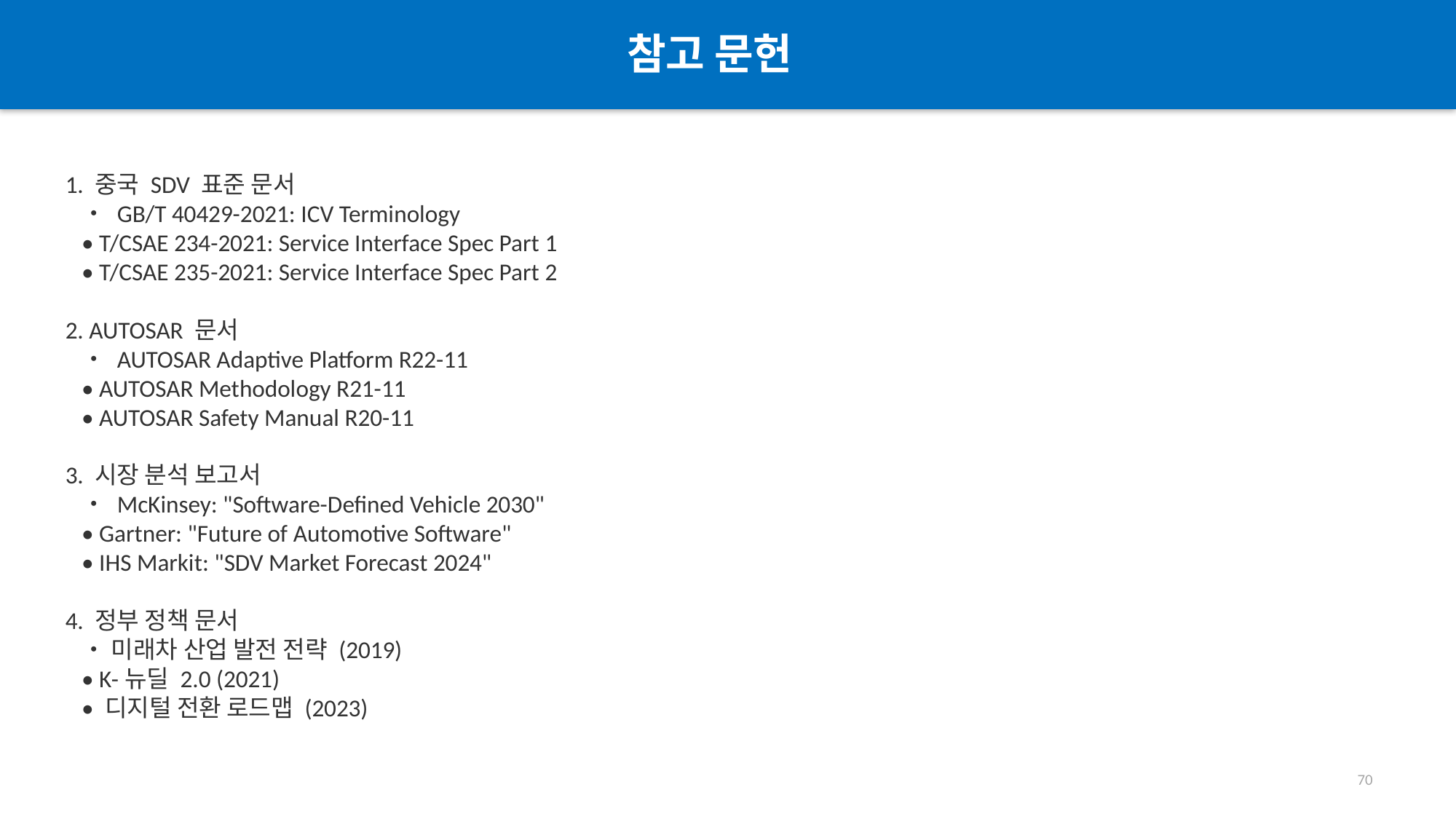

참고 문헌
#
1. 중국 SDV 표준 문서
   • GB/T 40429-2021: ICV Terminology
   • T/CSAE 234-2021: Service Interface Spec Part 1
   • T/CSAE 235-2021: Service Interface Spec Part 2
2. AUTOSAR 문서
   • AUTOSAR Adaptive Platform R22-11
   • AUTOSAR Methodology R21-11
   • AUTOSAR Safety Manual R20-11
3. 시장 분석 보고서
   • McKinsey: "Software-Defined Vehicle 2030"
   • Gartner: "Future of Automotive Software"
   • IHS Markit: "SDV Market Forecast 2024"
4. 정부 정책 문서
   • 미래차 산업 발전 전략 (2019)
   • K-뉴딜 2.0 (2021)
   • 디지털 전환 로드맵 (2023)
70